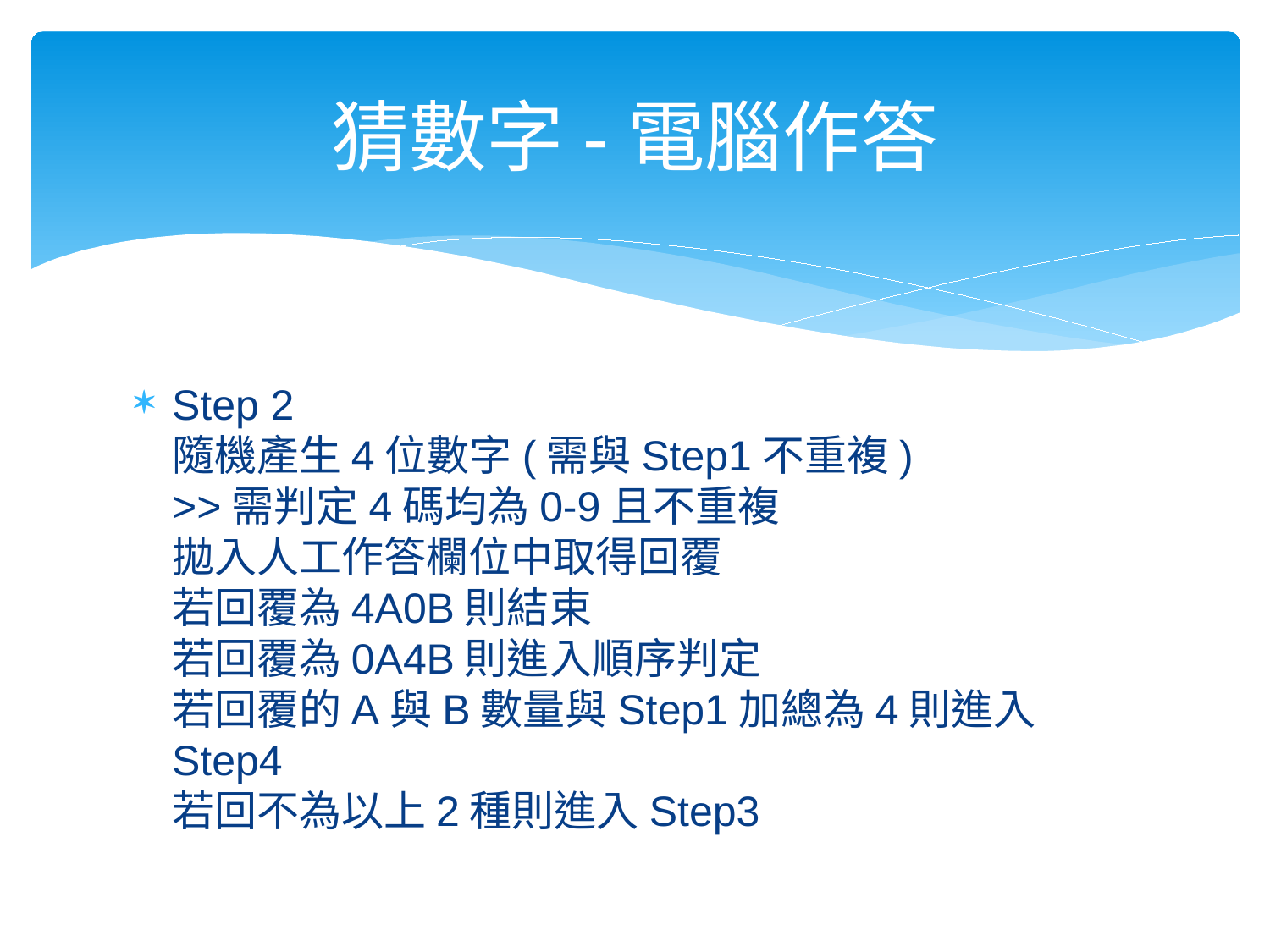

# 猜數字-電腦作答
Step 2
隨機產生4位數字(需與Step1不重複)
>>需判定4碼均為0-9且不重複
拋入人工作答欄位中取得回覆
若回覆為4A0B則結束
若回覆為0A4B則進入順序判定
若回覆的A與B數量與Step1加總為4則進入Step4
若回不為以上2種則進入Step3